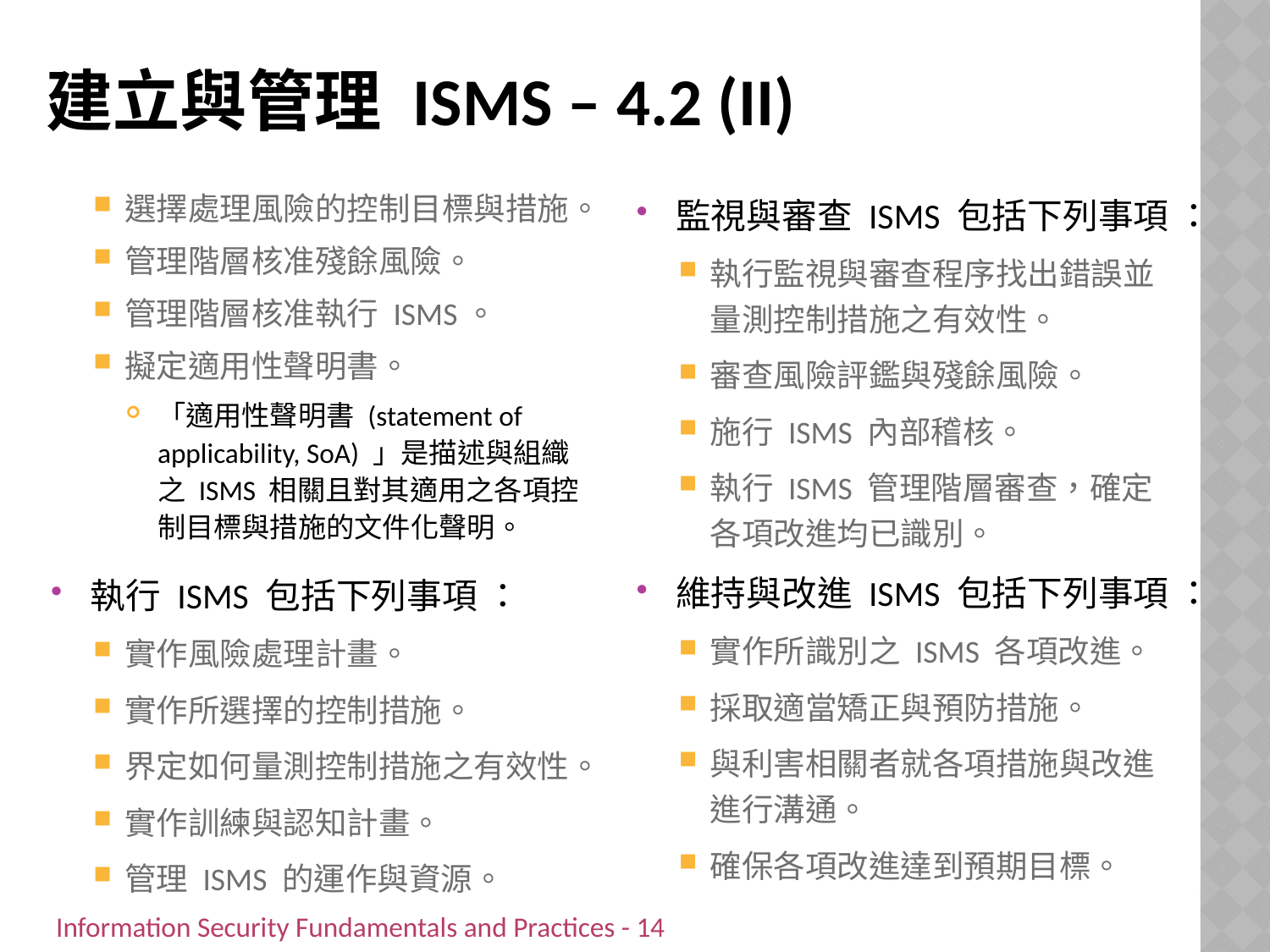

# 建立與管理 ISMS – 4.2 (II)
選擇處理風險的控制目標與措施。
管理階層核准殘餘風險。
管理階層核准執行 ISMS。
擬定適用性聲明書。
「適用性聲明書 (statement of applicability, SoA) 」是描述與組織之 ISMS 相關且對其適用之各項控制目標與措施的文件化聲明。
執行 ISMS 包括下列事項 ：
實作風險處理計畫。
實作所選擇的控制措施。
界定如何量測控制措施之有效性。
實作訓練與認知計畫。
管理 ISMS 的運作與資源。

監視與審查 ISMS 包括下列事項 ：
執行監視與審查程序找出錯誤並量測控制措施之有效性。
審查風險評鑑與殘餘風險。
施行 ISMS 內部稽核。
執行 ISMS 管理階層審查，確定各項改進均已識別。
維持與改進 ISMS 包括下列事項 ：
實作所識別之 ISMS 各項改進。
採取適當矯正與預防措施。
與利害相關者就各項措施與改進進行溝通。
確保各項改進達到預期目標。